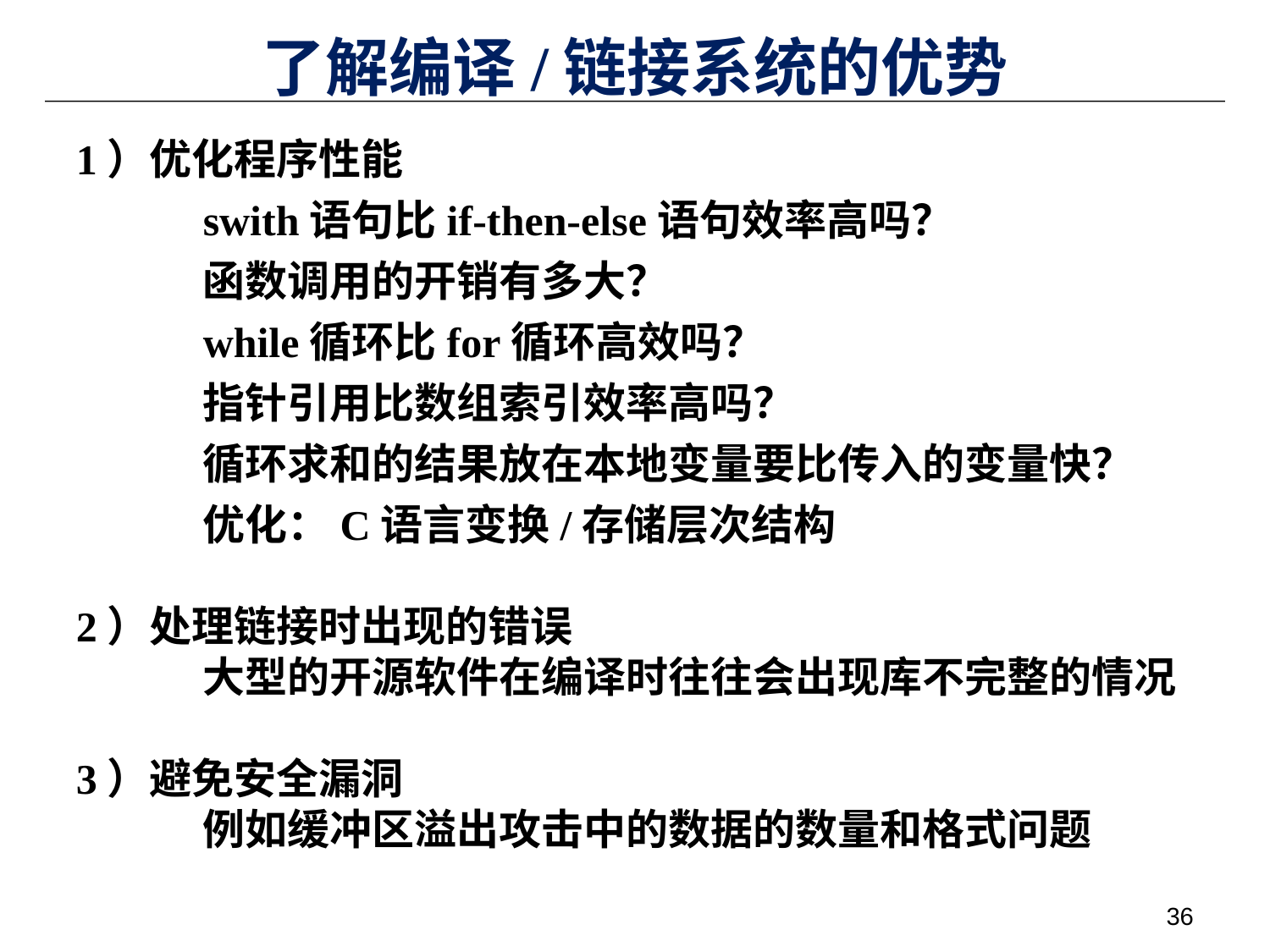

# 了解编译/链接系统的优势
1）优化程序性能
	swith语句比if-then-else语句效率高吗？
	函数调用的开销有多大？
	while循环比for循环高效吗？
	指针引用比数组索引效率高吗？
	循环求和的结果放在本地变量要比传入的变量快？
	优化：C语言变换/存储层次结构

2）处理链接时出现的错误
	大型的开源软件在编译时往往会出现库不完整的情况

3）避免安全漏洞
	例如缓冲区溢出攻击中的数据的数量和格式问题
36